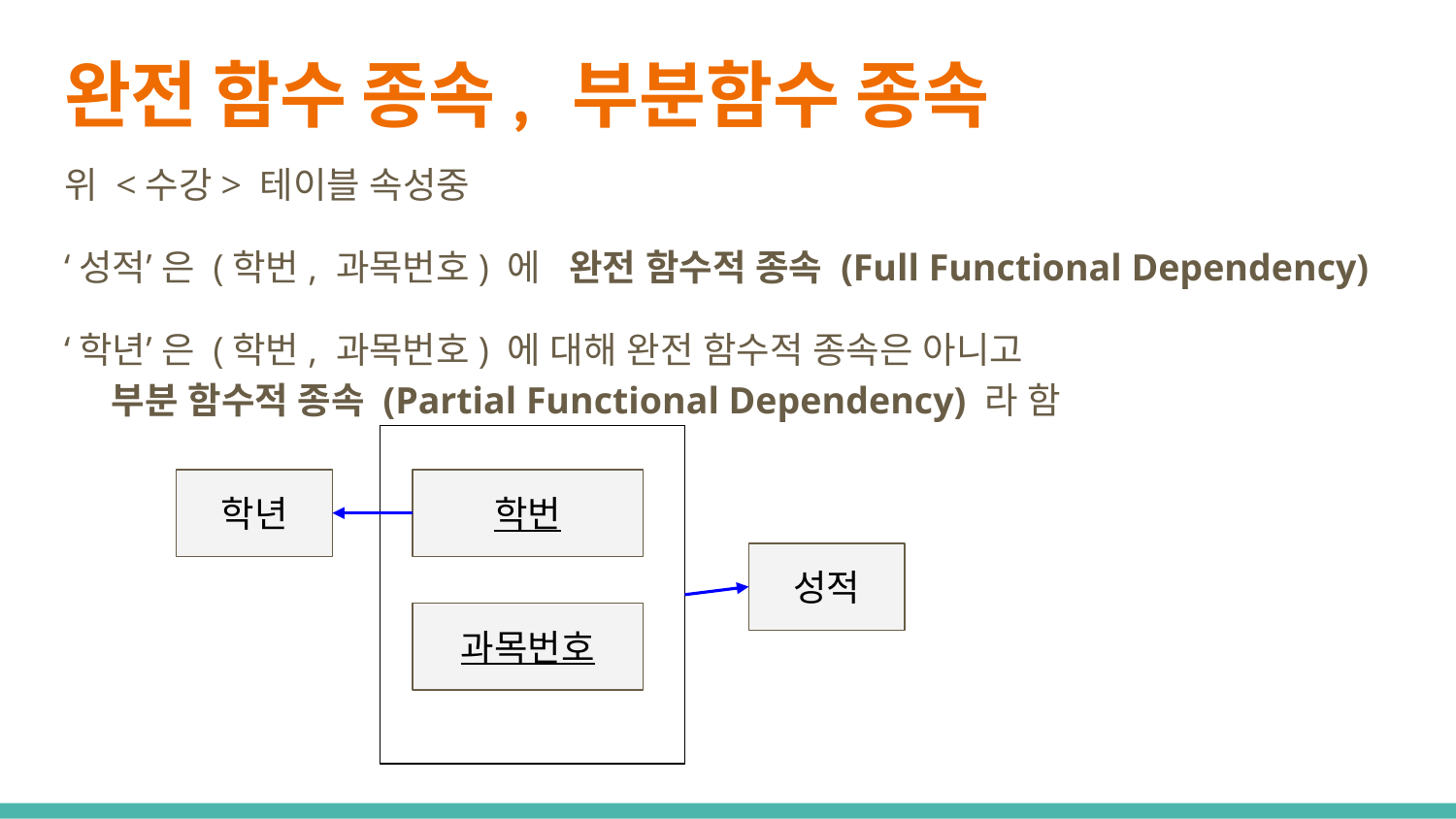

# 완전 함수 종속,  부분함수 종속
위 <수강> 테이블 속성중
‘성적’ 은 (학번, 과목번호) 에   완전 함수적 종속 (Full Functional Dependency)
‘학년’ 은 (학번, 과목번호) 에 대해 완전 함수적 종속은 아니고
     부분 함수적 종속 (Partial Functional Dependency) 라 함

학년
학번
성적
과목번호